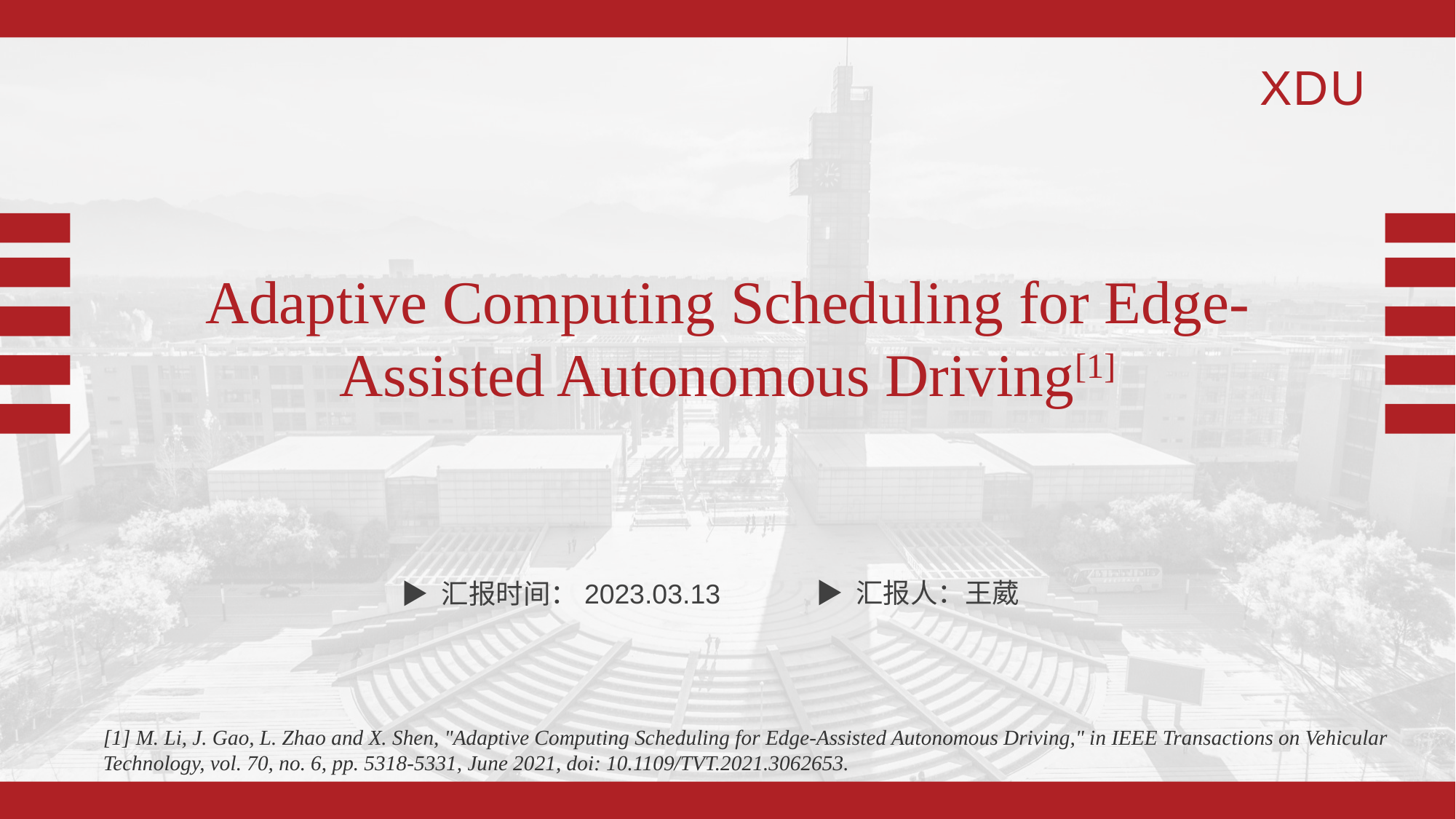

Adaptive Computing Scheduling for Edge-Assisted Autonomous Driving[1]

▶ 汇报人：王葳
▶ 汇报时间：2023.03.13
[1] M. Li, J. Gao, L. Zhao and X. Shen, "Adaptive Computing Scheduling for Edge-Assisted Autonomous Driving," in IEEE Transactions on Vehicular Technology, vol. 70, no. 6, pp. 5318-5331, June 2021, doi: 10.1109/TVT.2021.3062653.